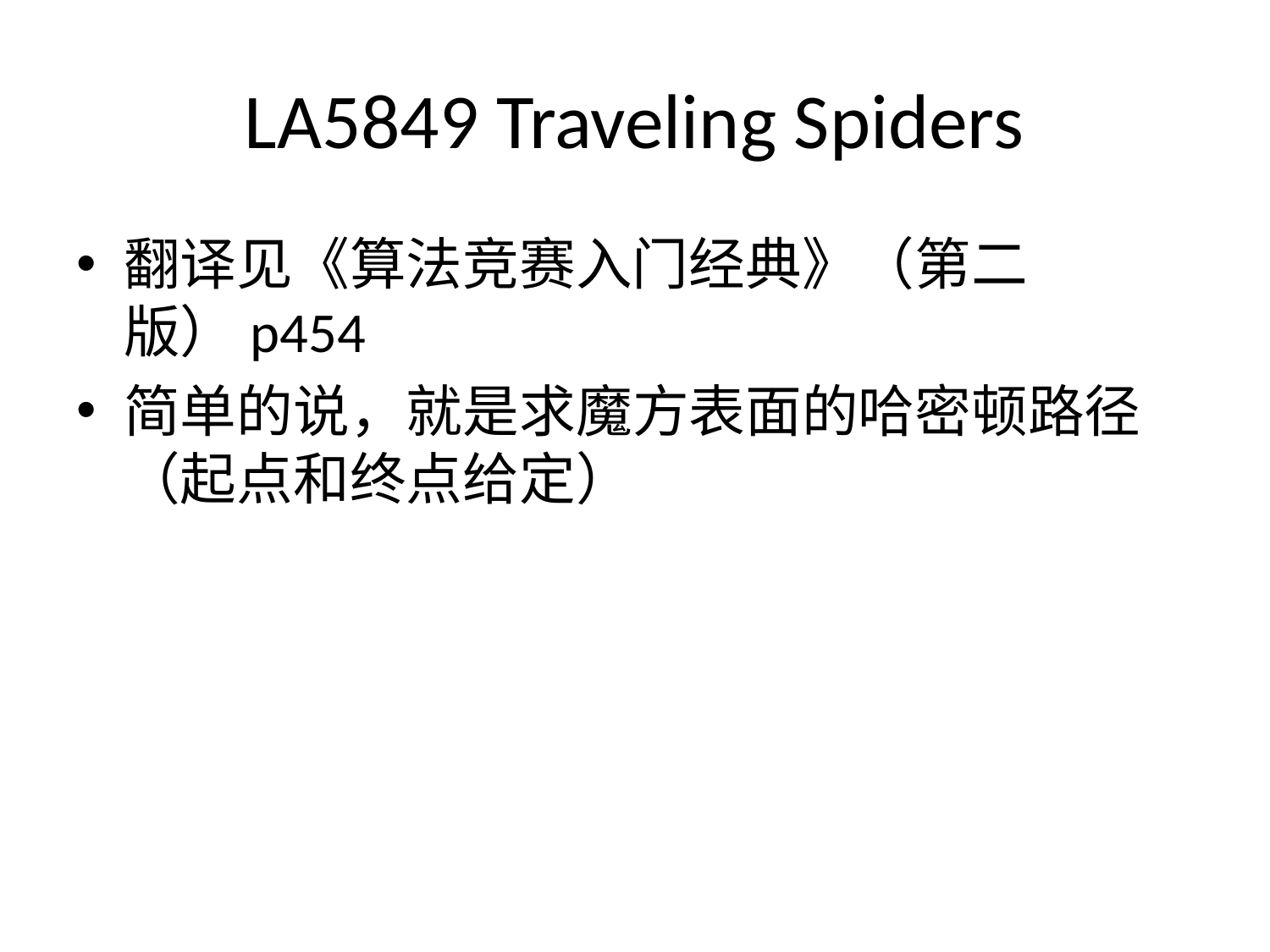

# LA5849 Traveling Spiders
翻译见《算法竞赛入门经典》（第二版）p454
简单的说，就是求魔方表面的哈密顿路径（起点和终点给定）